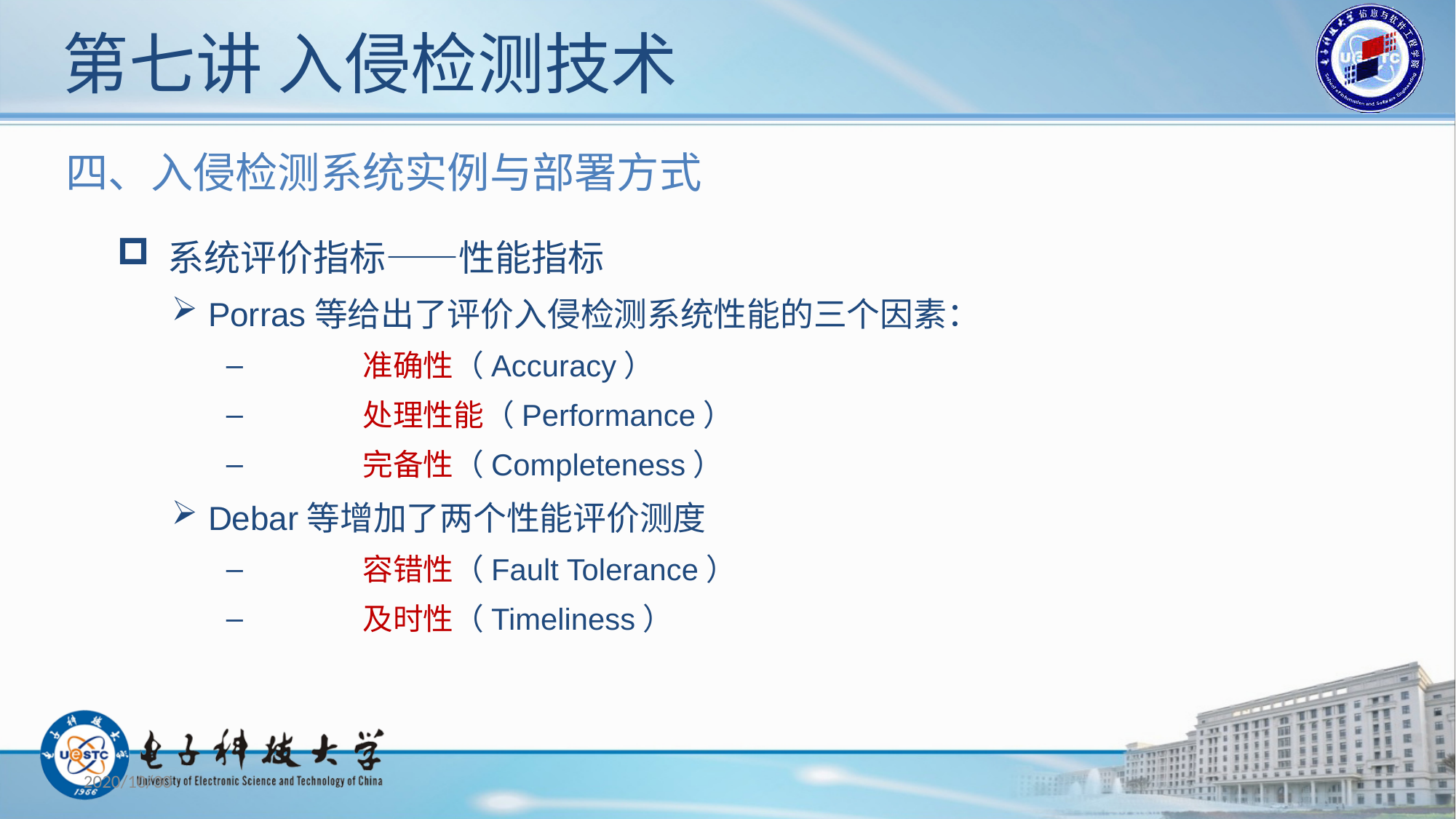

# 第七讲 入侵检测技术
四、入侵检测系统实例与部署方式
 系统评价指标——性能指标
 Porras等给出了评价入侵检测系统性能的三个因素：
	准确性（Accuracy）
	处理性能（Performance）
	完备性（Completeness）
 Debar等增加了两个性能评价测度
	容错性（Fault Tolerance）
	及时性（Timeliness）

2020/10/30